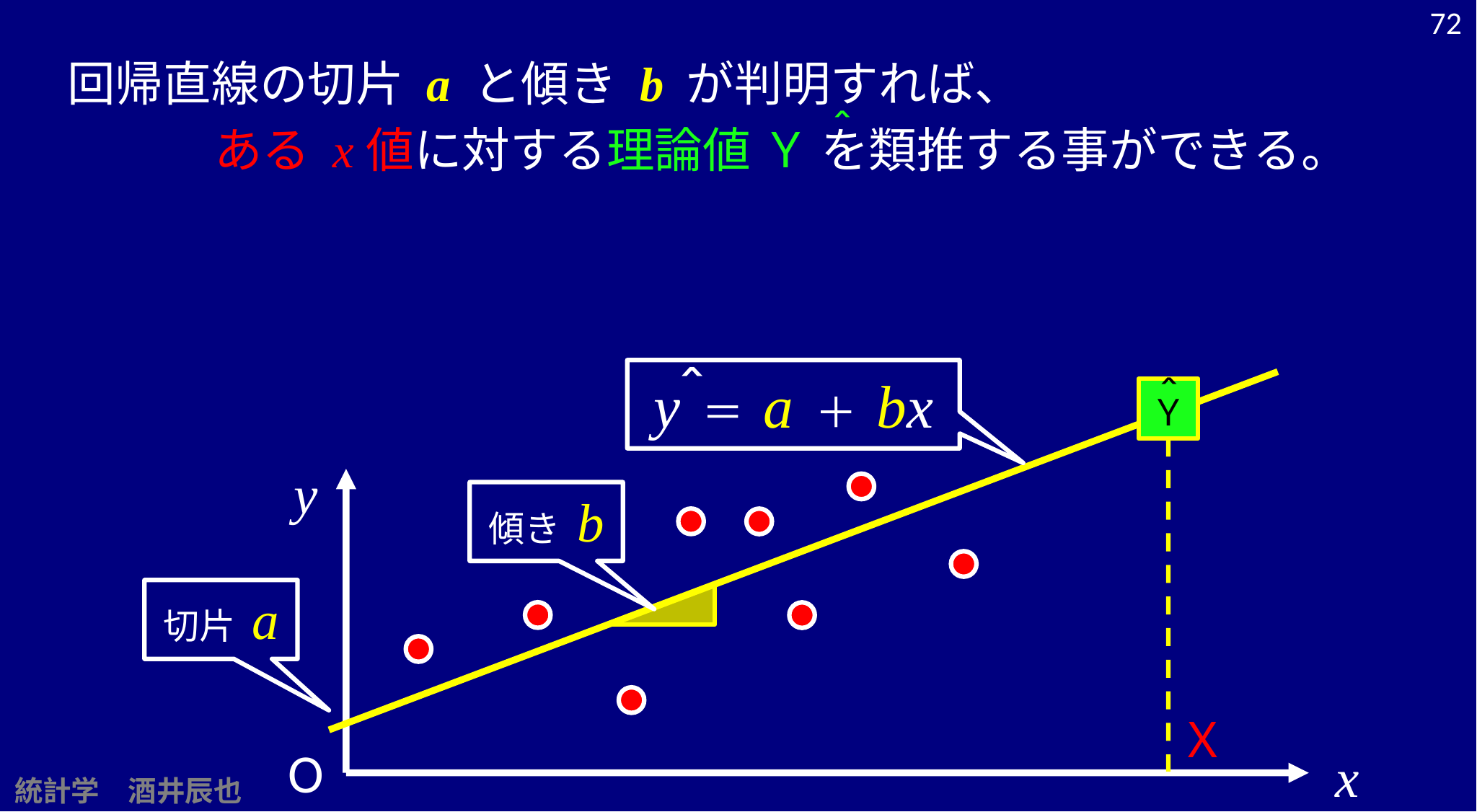

72
回帰直線の切片 a と傾き b が判明すれば、
ある x値に対する理論値 Ｙ を類推する事ができる。
＾
＾
y ＝ a ＋ bx
＾

Ｙ
y

傾き b

切片 a

Ｘ
O
x
統計学　酒井辰也